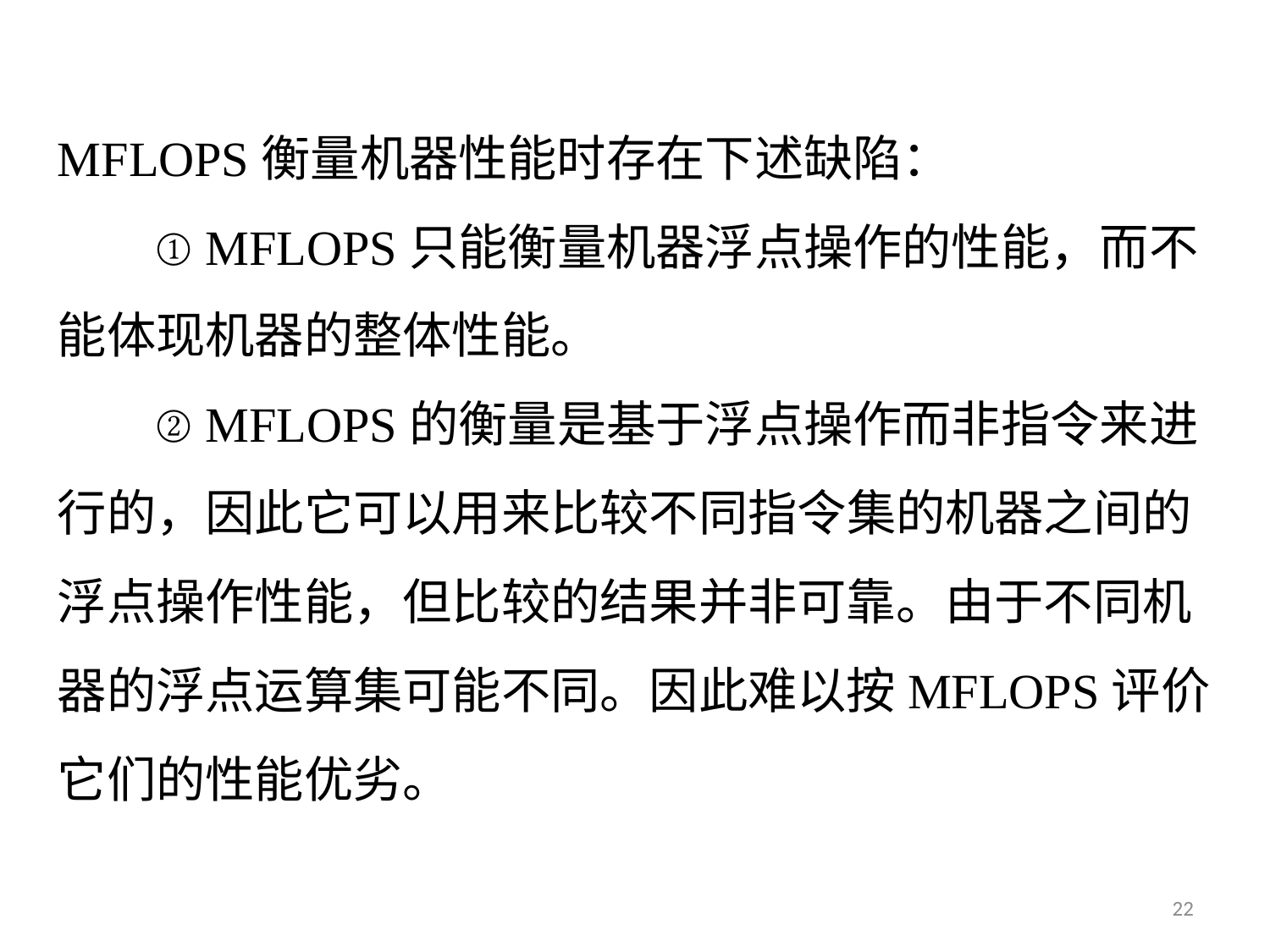

MFLOPS衡量机器性能时存在下述缺陷：
        ① MFLOPS只能衡量机器浮点操作的性能，而不能体现机器的整体性能。
        ② MFLOPS的衡量是基于浮点操作而非指令来进行的，因此它可以用来比较不同指令集的机器之间的浮点操作性能，但比较的结果并非可靠。由于不同机器的浮点运算集可能不同。因此难以按MFLOPS评价它们的性能优劣。
22